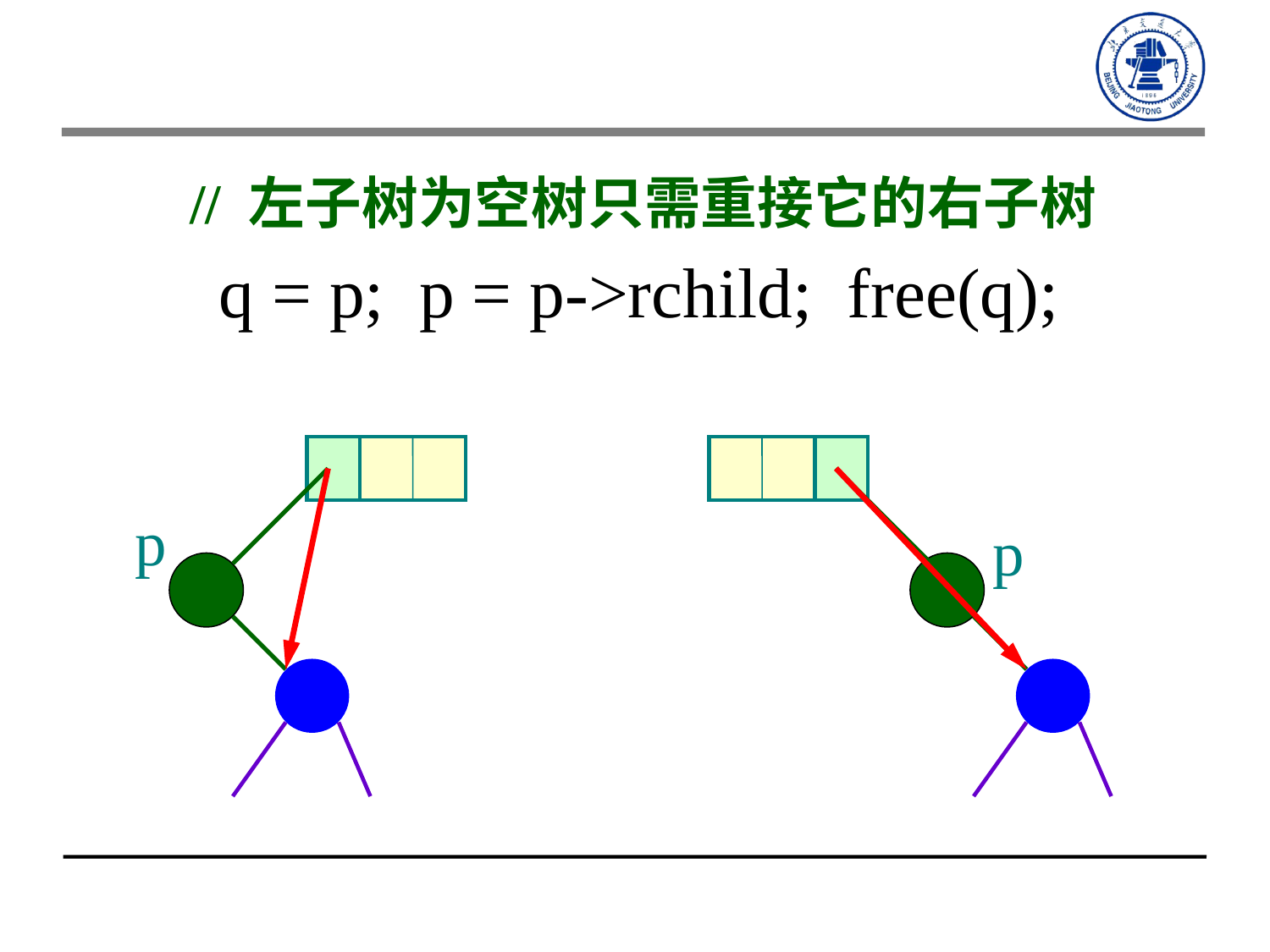

// 左子树为空树只需重接它的右子树
q = p;  p = p->rchild;  free(q);

p
p